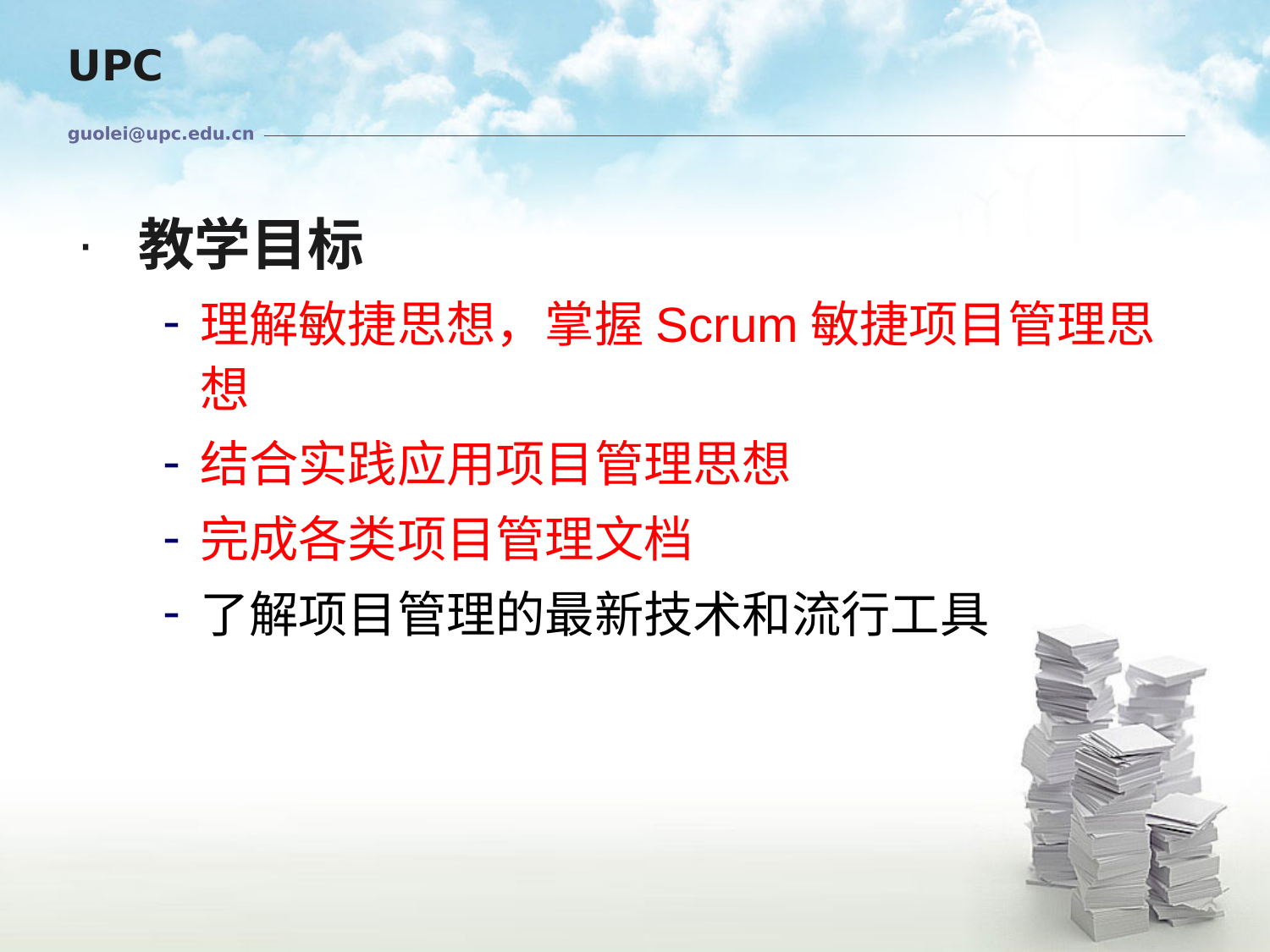

guolei@upc.edu.cn
教学目标
理解敏捷思想，掌握Scrum敏捷项目管理思想
结合实践应用项目管理思想
完成各类项目管理文档
了解项目管理的最新技术和流行工具